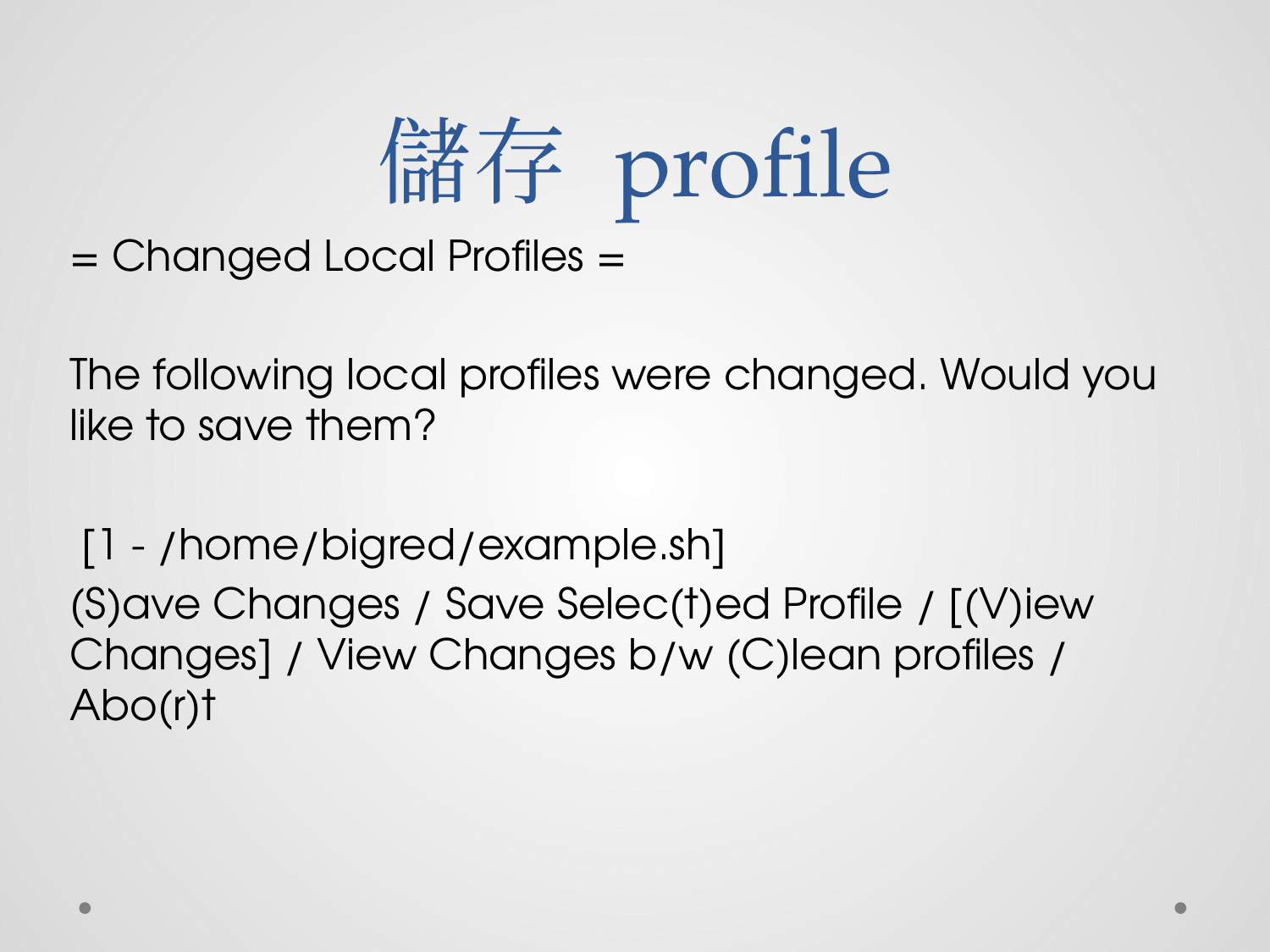

# 儲存 profile
= Changed Local Profiles =

The following local profiles were changed. Would you like to save them?

 [1 - /home/bigred/example.sh]
(S)ave Changes / Save Selec(t)ed Profile / [(V)iew Changes] / View Changes b/w (C)lean profiles / Abo(r)t